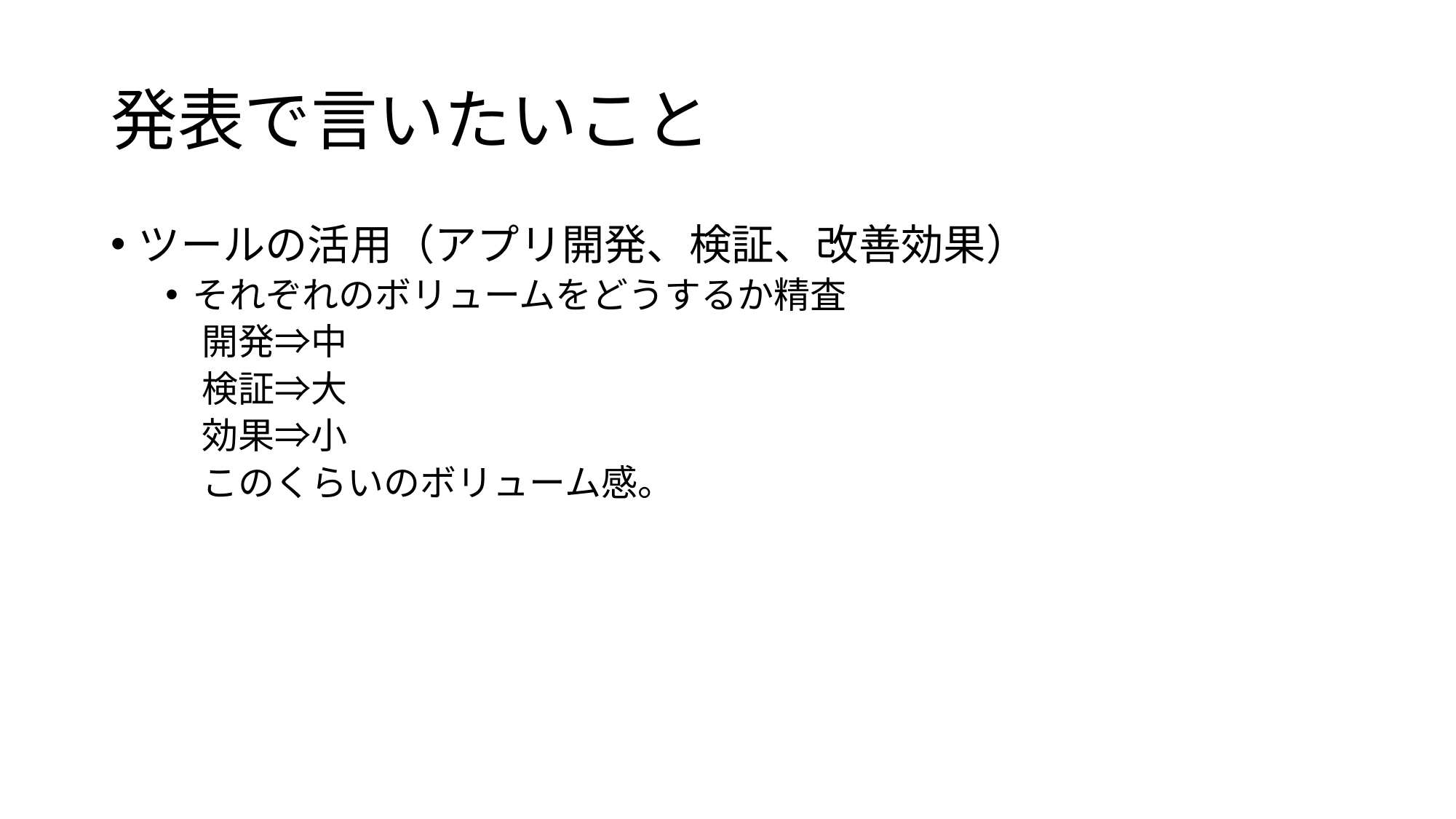

# 発表で言いたいこと
ツールの活用（アプリ開発、検証、改善効果）
それぞれのボリュームをどうするか精査
　開発⇒中
　検証⇒大
　効果⇒小
　このくらいのボリューム感。